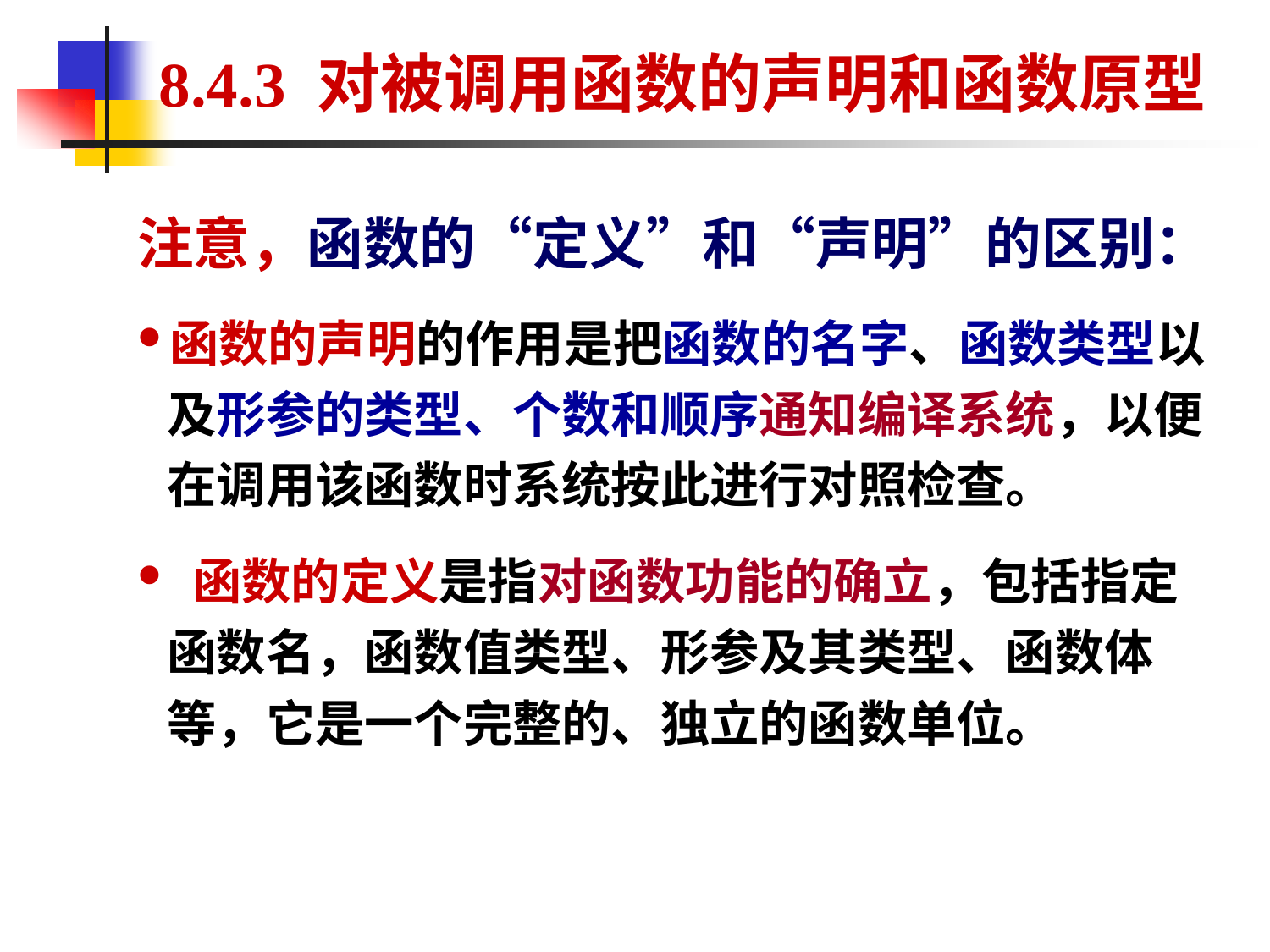

8.4.3 对被调用函数的声明和函数原型
注意，函数的“定义”和“声明”的区别：
函数的声明的作用是把函数的名字、函数类型以及形参的类型、个数和顺序通知编译系统，以便在调用该函数时系统按此进行对照检查。
 函数的定义是指对函数功能的确立，包括指定函数名，函数值类型、形参及其类型、函数体等，它是一个完整的、独立的函数单位。